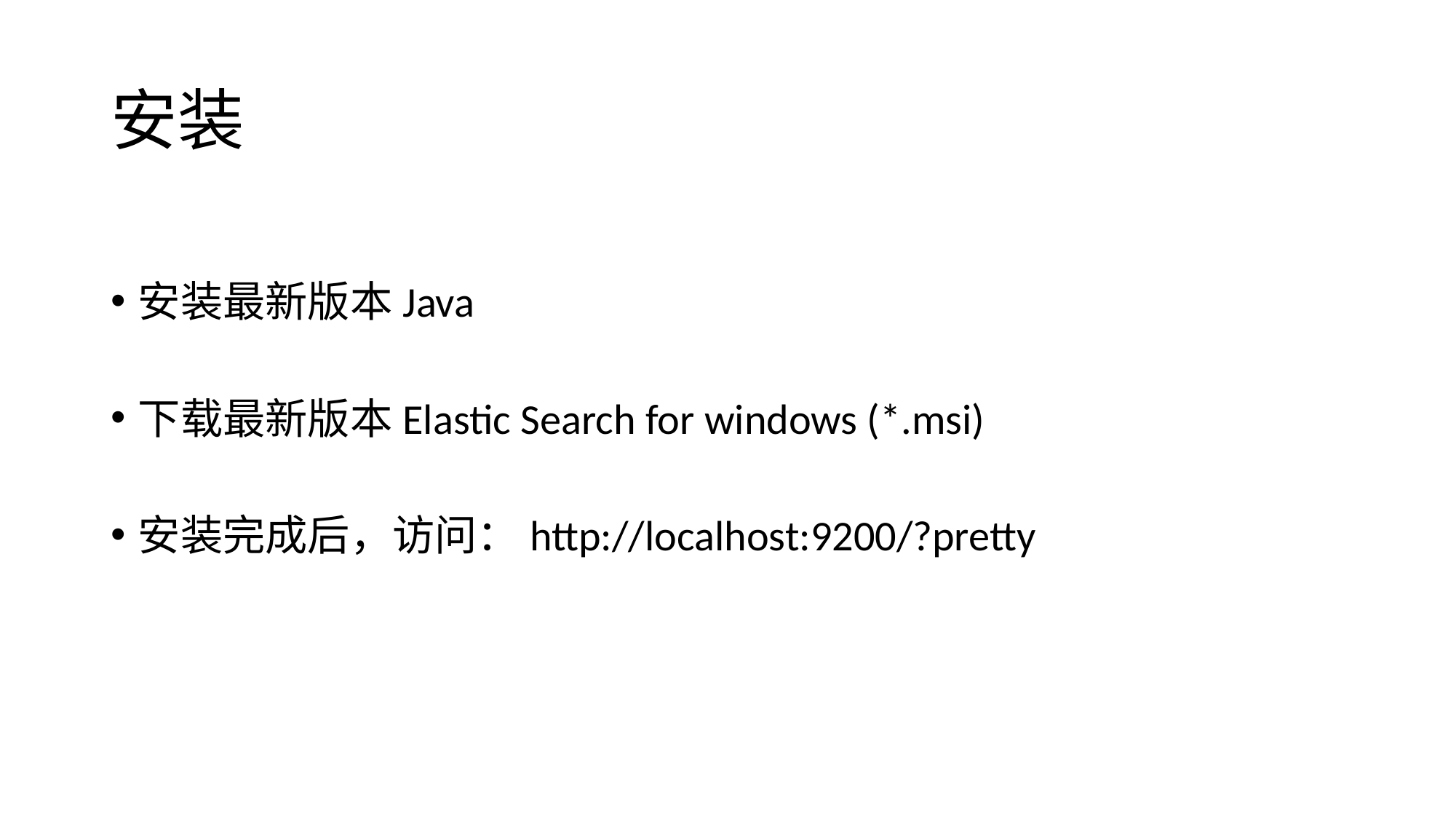

# 安装
安装最新版本Java
下载最新版本Elastic Search for windows (*.msi)
安装完成后，访问：http://localhost:9200/?pretty